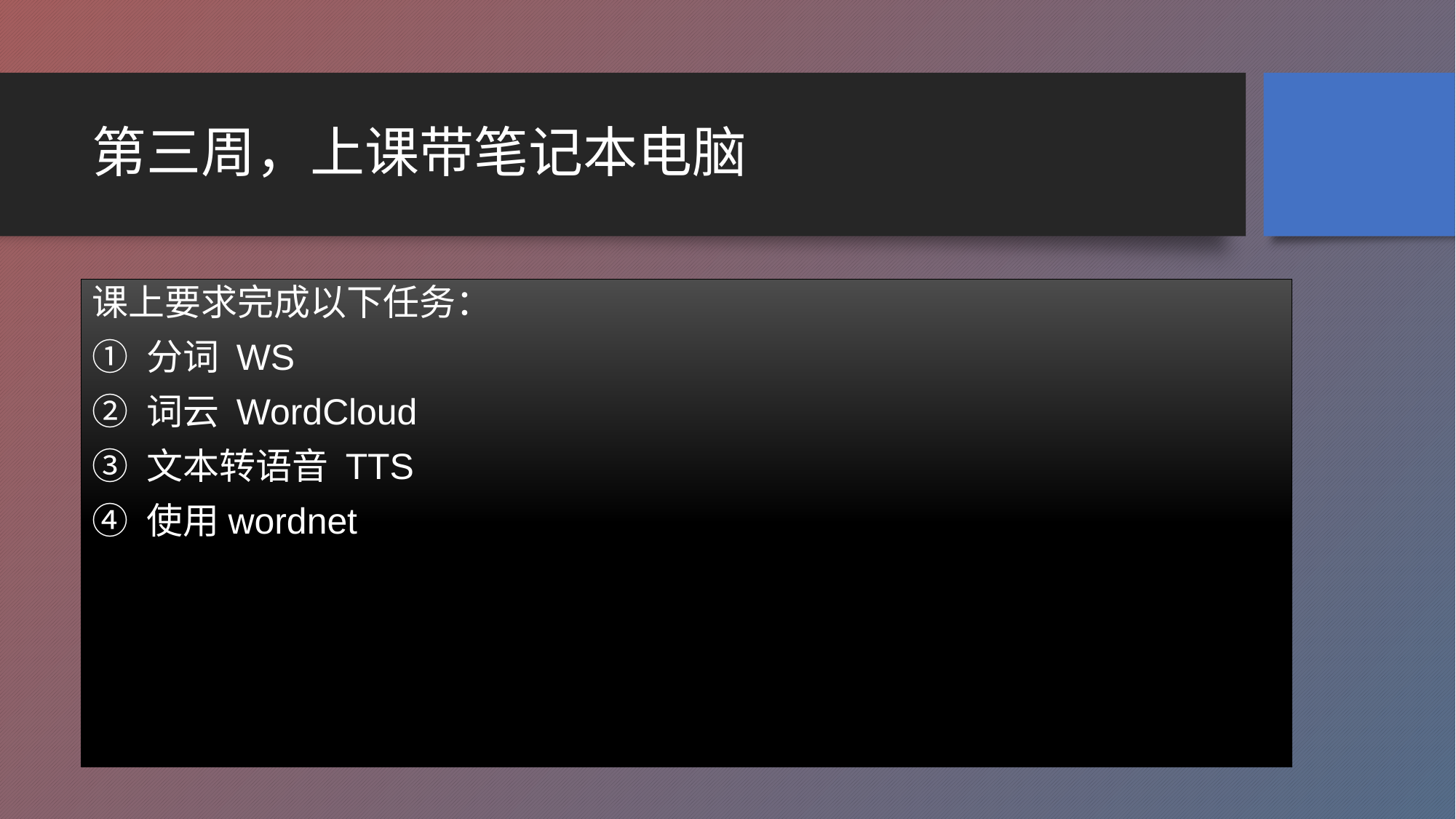

# 第三周，上课带笔记本电脑
课上要求完成以下任务：
分词 WS
词云 WordCloud
文本转语音 TTS
使用wordnet